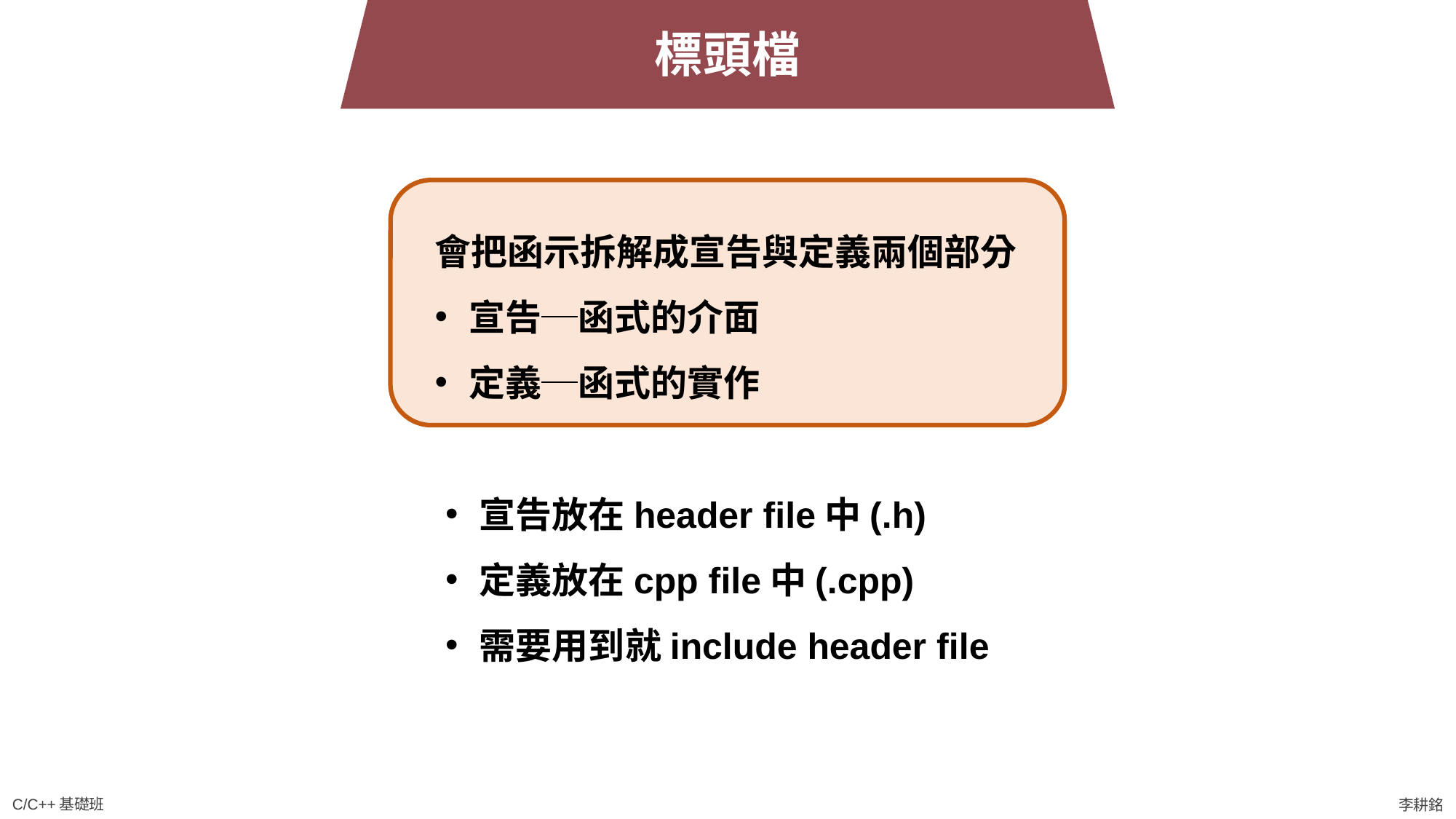

標頭檔

會把函示拆解成宣告與定義兩個部分
宣告─函式的介面
定義─函式的實作
宣告放在header file中(.h)
定義放在cpp file中(.cpp)
需要用到就include header file
C/C++基礎班
李耕銘